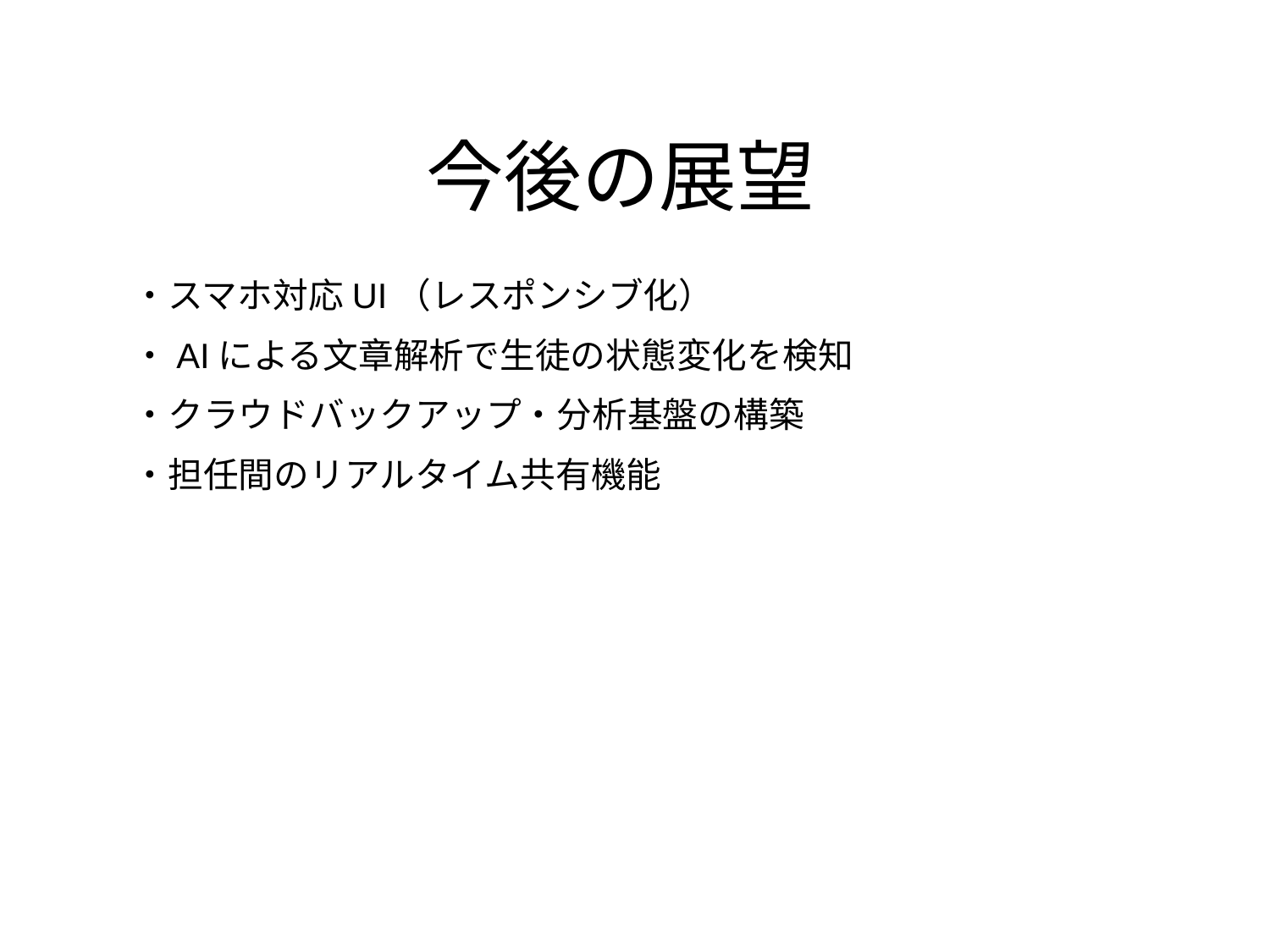

今後の展望

・スマホ対応UI（レスポンシブ化）
・AIによる文章解析で生徒の状態変化を検知
・クラウドバックアップ・分析基盤の構築
・担任間のリアルタイム共有機能